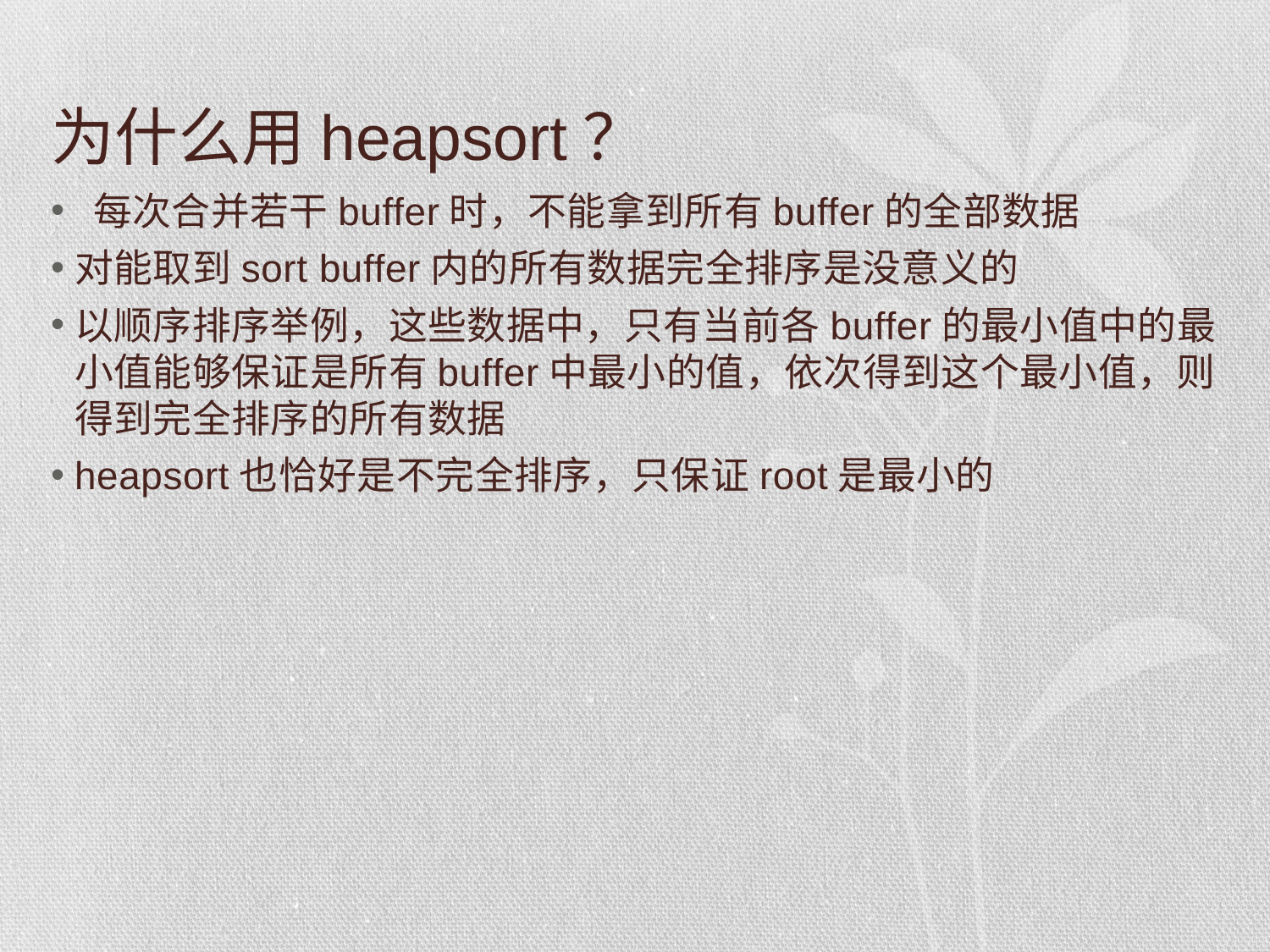

# 为什么用heapsort？
 每次合并若干buffer时，不能拿到所有buffer的全部数据
对能取到sort buffer内的所有数据完全排序是没意义的
以顺序排序举例，这些数据中，只有当前各buffer的最小值中的最小值能够保证是所有buffer中最小的值，依次得到这个最小值，则得到完全排序的所有数据
heapsort也恰好是不完全排序，只保证root是最小的